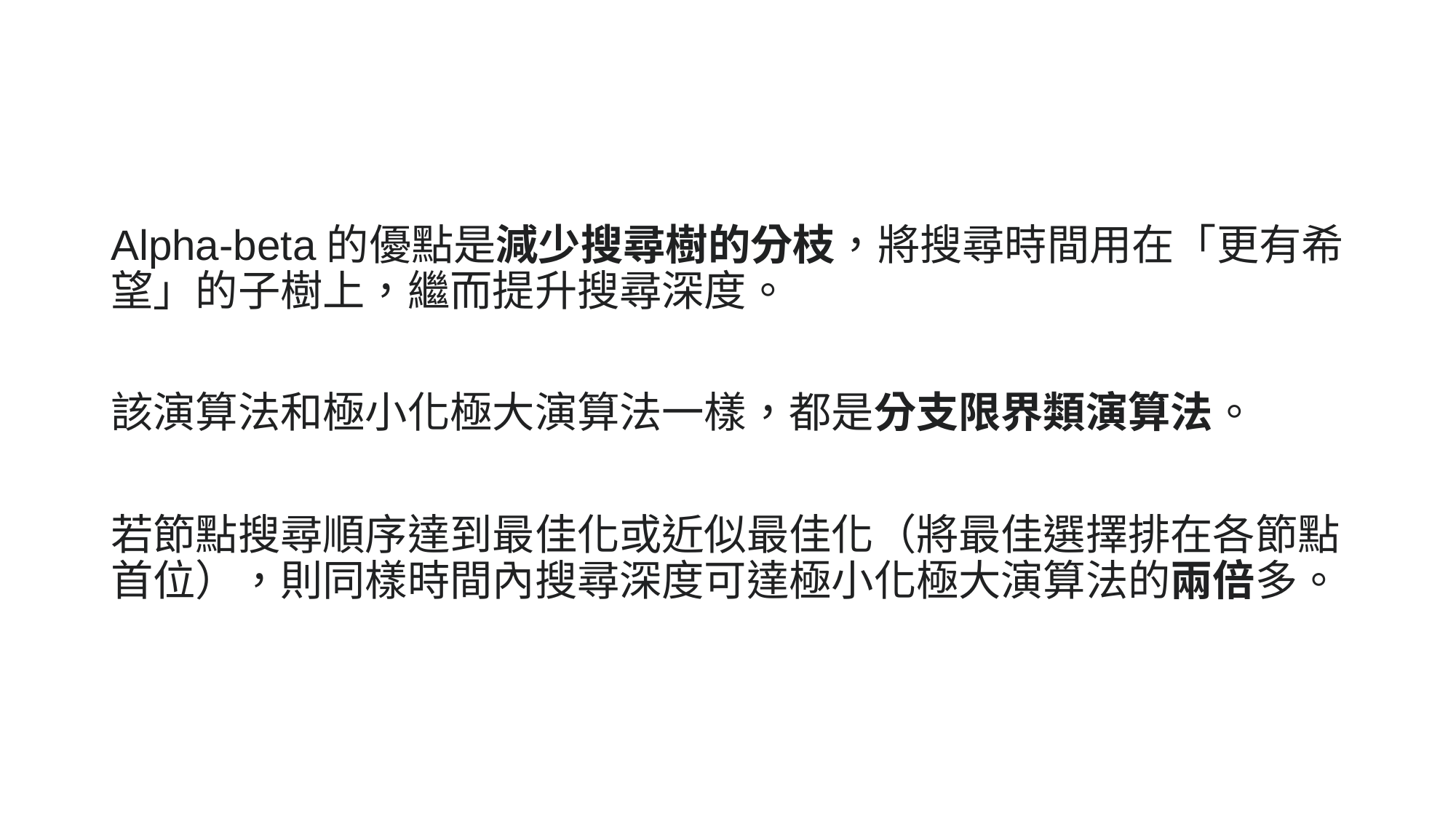

#
Alpha-beta的優點是減少搜尋樹的分枝，將搜尋時間用在「更有希望」的子樹上，繼而提升搜尋深度。

該演算法和極小化極大演算法一樣，都是分支限界類演算法。

若節點搜尋順序達到最佳化或近似最佳化（將最佳選擇排在各節點首位），則同樣時間內搜尋深度可達極小化極大演算法的兩倍多。